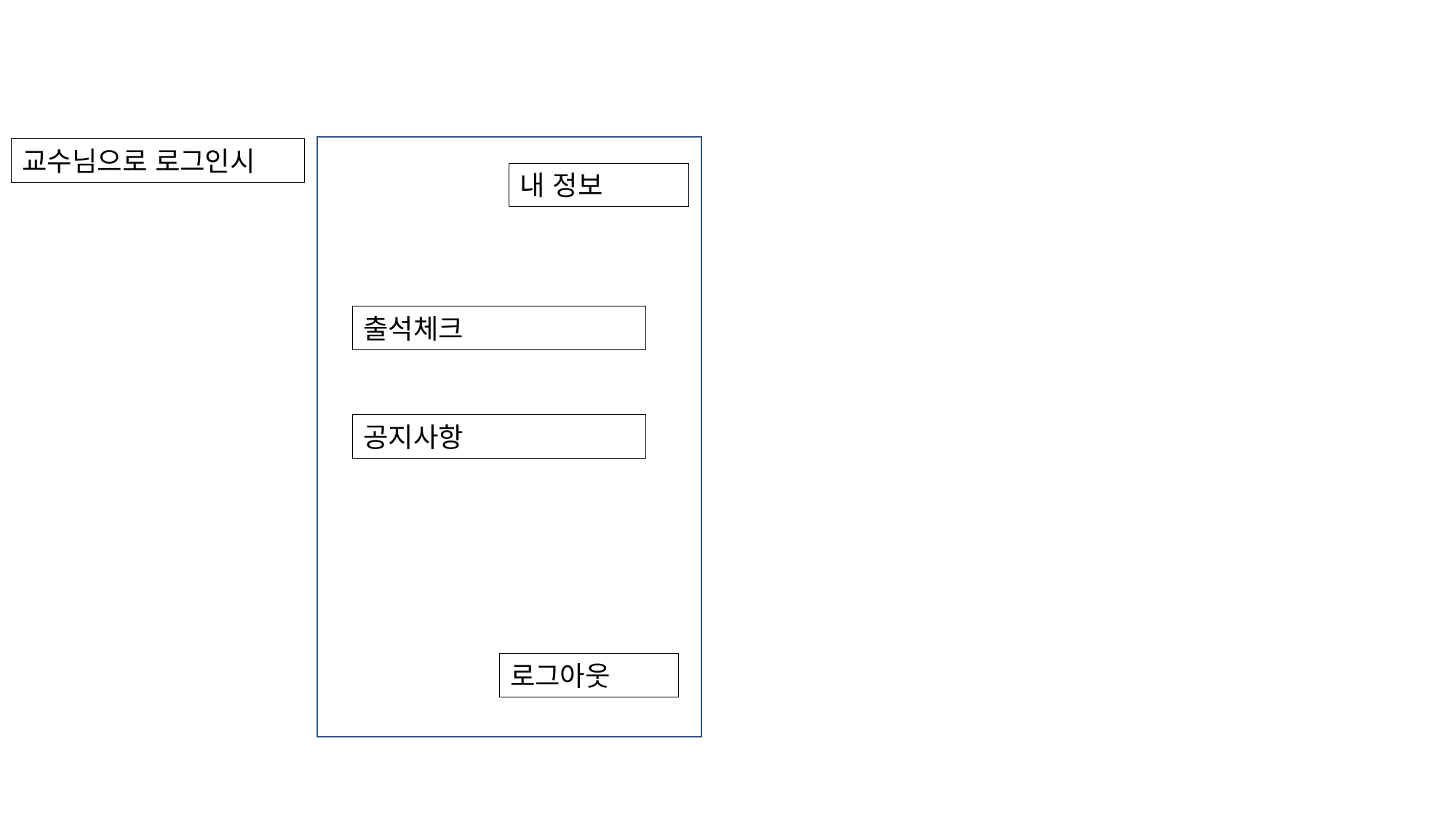

교수님으로 로그인시
내 정보
출석체크
공지사항
로그아웃